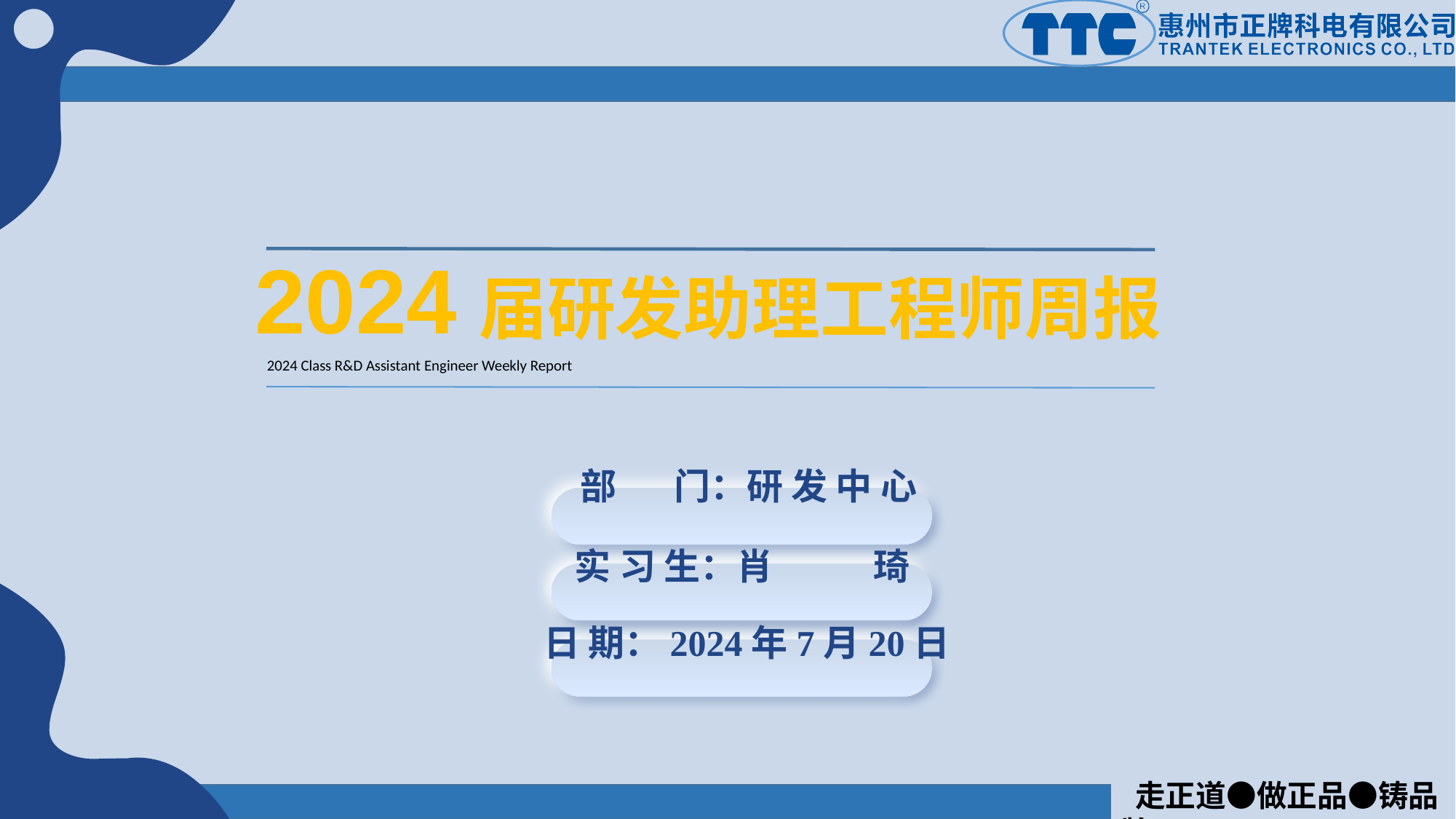

部       门：研 发 中 心
  实 习 生：肖	琦
   日 期：2024年7月20日

2024届研发助理工程师周报
2024 Class R&D Assistant Engineer Weekly Report